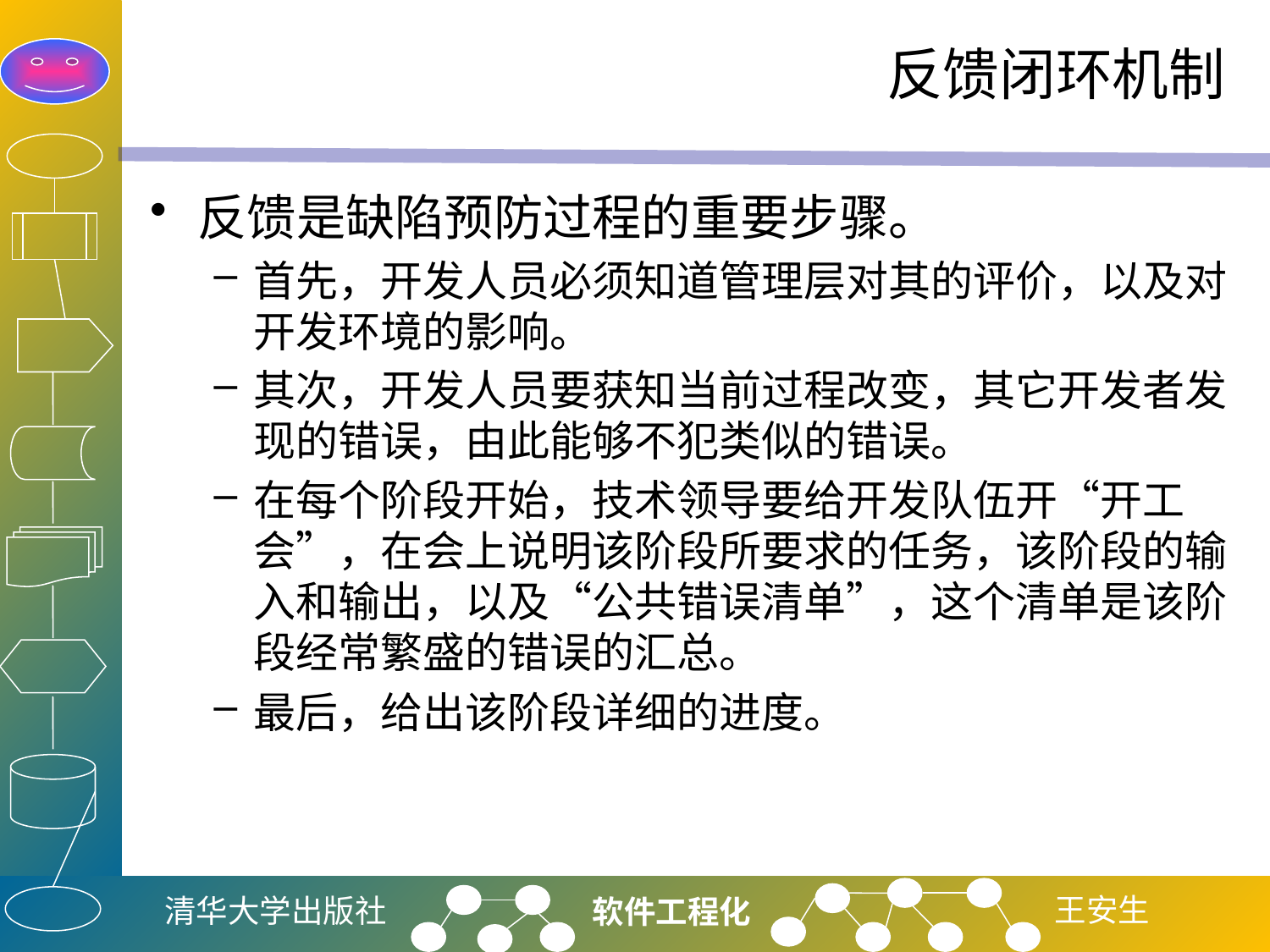

# 反馈闭环机制
反馈是缺陷预防过程的重要步骤。
首先，开发人员必须知道管理层对其的评价，以及对开发环境的影响。
其次，开发人员要获知当前过程改变，其它开发者发现的错误，由此能够不犯类似的错误。
在每个阶段开始，技术领导要给开发队伍开“开工会”，在会上说明该阶段所要求的任务，该阶段的输入和输出，以及“公共错误清单”，这个清单是该阶段经常繁盛的错误的汇总。
最后，给出该阶段详细的进度。